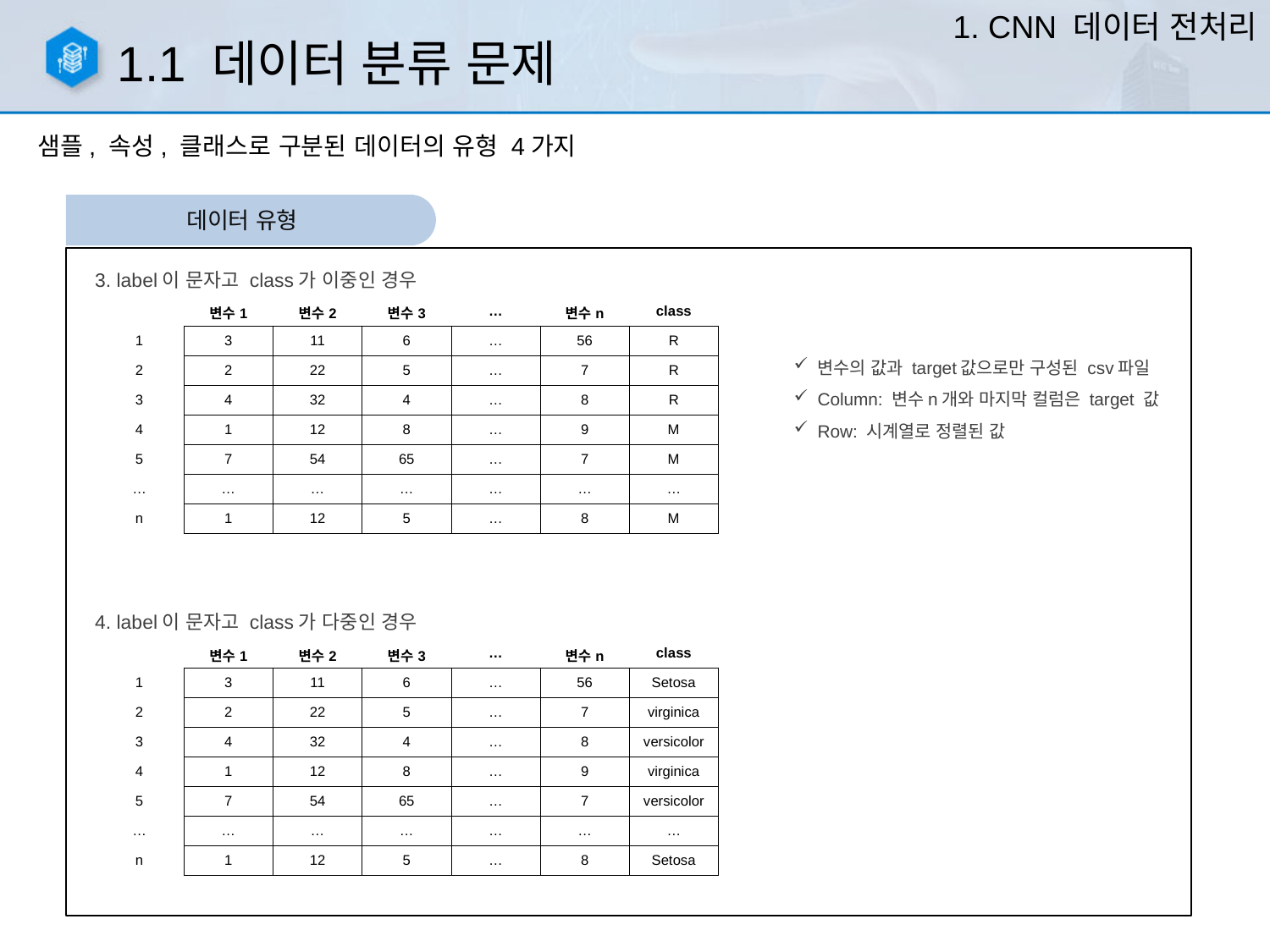

1. CNN 데이터 전처리
1.1 데이터 분류 문제
샘플, 속성, 클래스로 구분된 데이터의 유형 4가지

데이터 유형

3. label이 문자고 class가 이중인 경우
|  | 변수1 | 변수2 | 변수3 | … | 변수n | class |
| --- | --- | --- | --- | --- | --- | --- |
| 1 | 3 | 11 | 6 | … | 56 | R |
| 2 | 2 | 22 | 5 | … | 7 | R |
| 3 | 4 | 32 | 4 | … | 8 | R |
| 4 | 1 | 12 | 8 | … | 9 | M |
| 5 | 7 | 54 | 65 | … | 7 | M |
| … | … | … | … | … | … | … |
| n | 1 | 12 | 5 | … | 8 | M |
변수의 값과 target값으로만 구성된 csv파일
Column: 변수n개와 마지막 컬럼은 target 값
Row: 시계열로 정렬된 값
4. label이 문자고 class가 다중인 경우
|  | 변수1 | 변수2 | 변수3 | … | 변수n | class |
| --- | --- | --- | --- | --- | --- | --- |
| 1 | 3 | 11 | 6 | … | 56 | Setosa |
| 2 | 2 | 22 | 5 | … | 7 | virginica |
| 3 | 4 | 32 | 4 | … | 8 | versicolor |
| 4 | 1 | 12 | 8 | … | 9 | virginica |
| 5 | 7 | 54 | 65 | … | 7 | versicolor |
| … | … | … | … | … | … | … |
| n | 1 | 12 | 5 | … | 8 | Setosa |